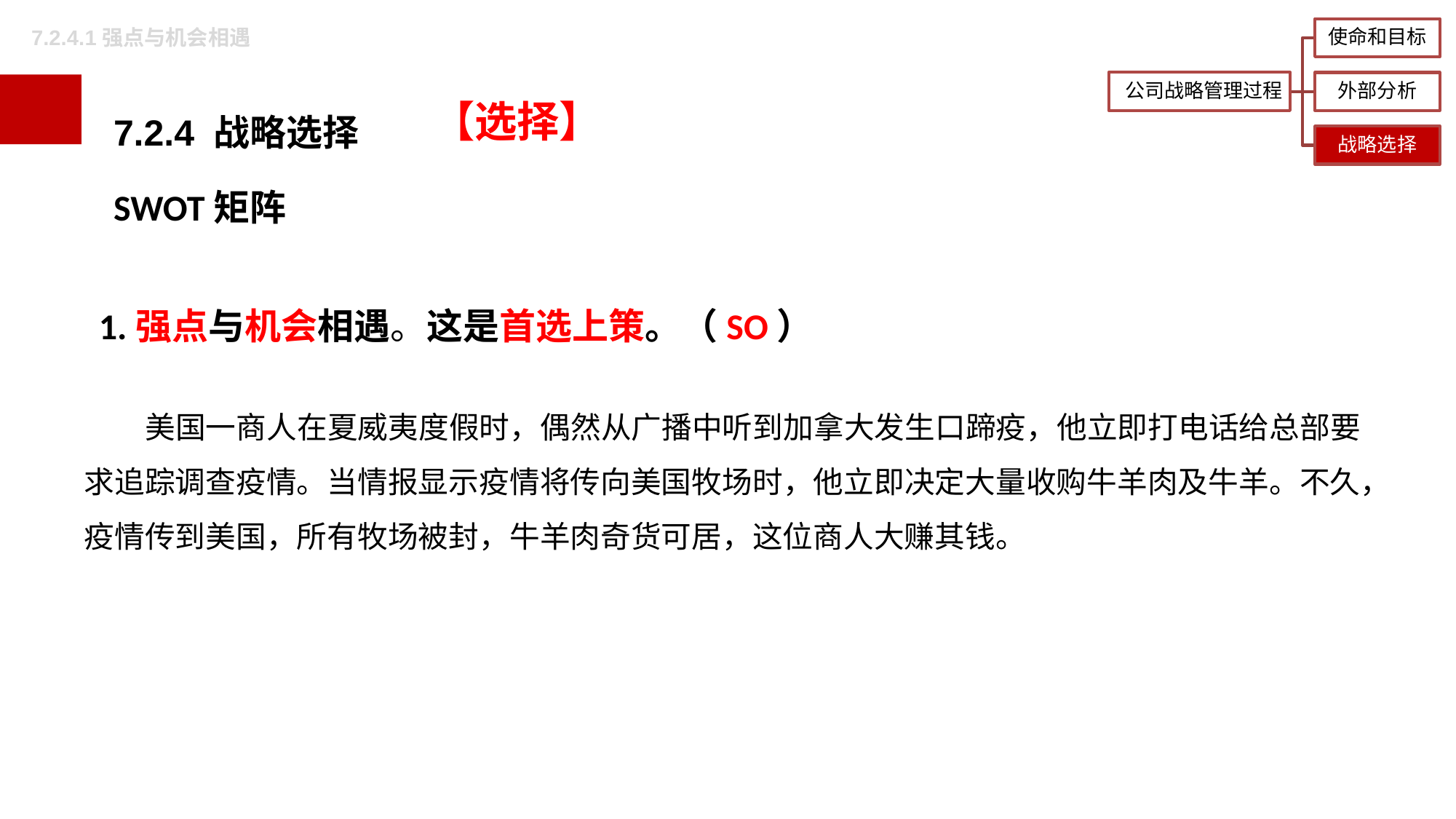

7.2.4.1强点与机会相遇
 公司战略管理过程
使命和目标
外部分析
战略选择
7.2.4 战略选择
SWOT矩阵
【选择】
1.强点与机会相遇。这是首选上策。（SO）
        美国一商人在夏威夷度假时，偶然从广播中听到加拿大发生口蹄疫，他立即打电话给总部要求追踪调查疫情。当情报显示疫情将传向美国牧场时，他立即决定大量收购牛羊肉及牛羊。不久，疫情传到美国，所有牧场被封，牛羊肉奇货可居，这位商人大赚其钱。